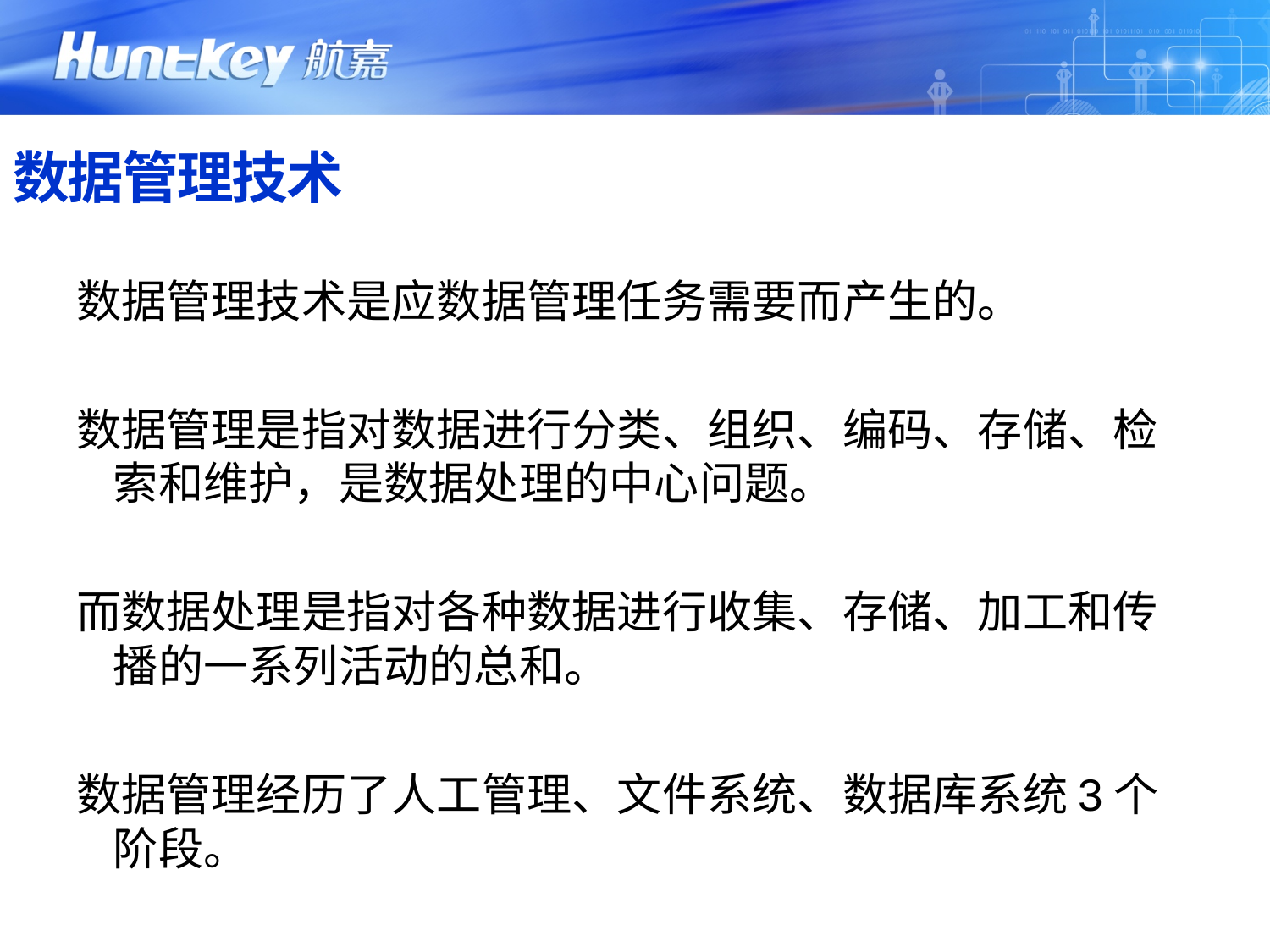

# 数据管理技术
数据管理技术是应数据管理任务需要而产生的。

数据管理是指对数据进行分类、组织、编码、存储、检索和维护，是数据处理的中心问题。

而数据处理是指对各种数据进行收集、存储、加工和传播的一系列活动的总和。

数据管理经历了人工管理、文件系统、数据库系统3个阶段。